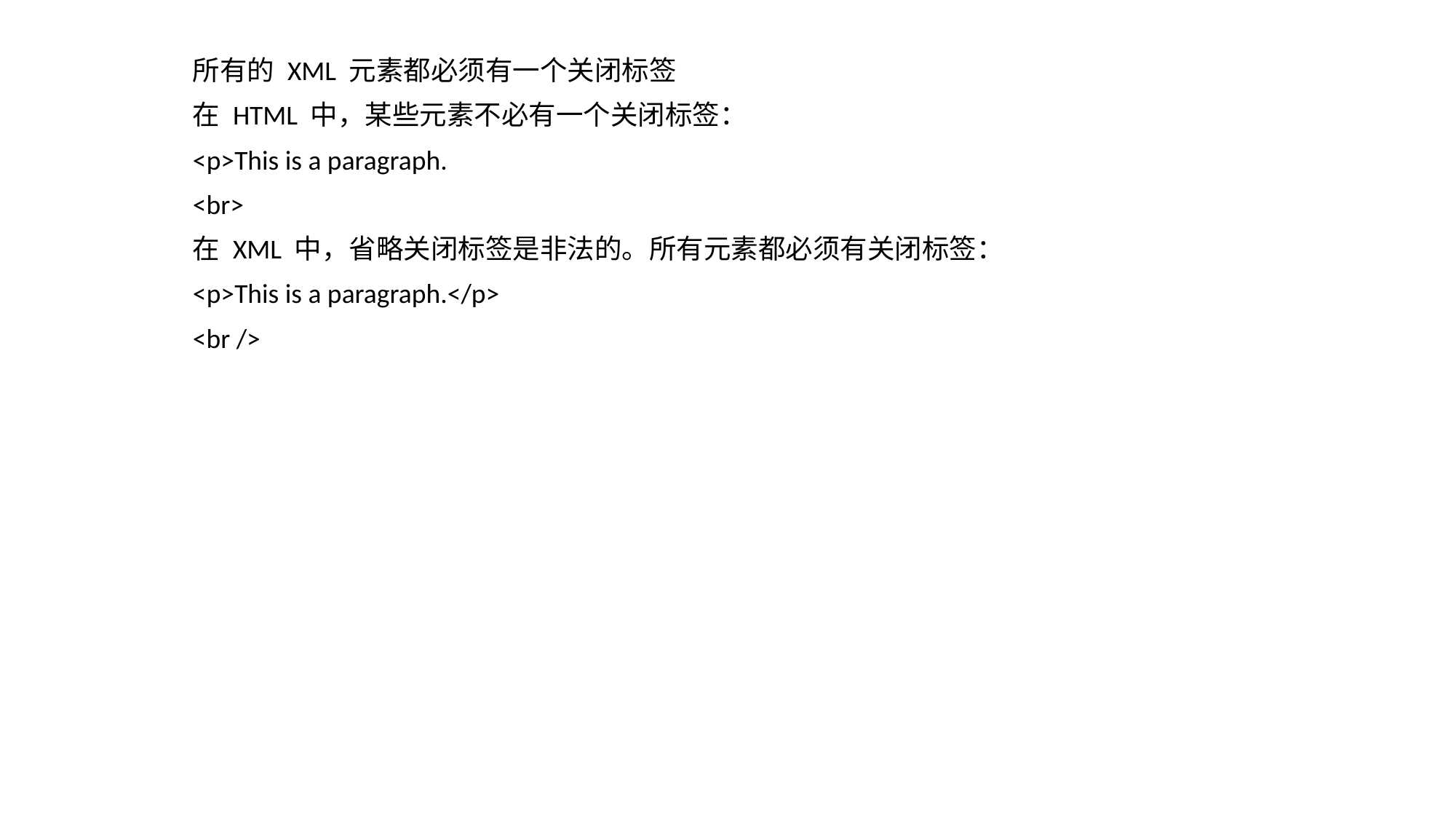

所有的 XML 元素都必须有一个关闭标签
在 HTML 中，某些元素不必有一个关闭标签：
<p>This is a paragraph.
<br>
在 XML 中，省略关闭标签是非法的。所有元素都必须有关闭标签：
<p>This is a paragraph.</p>
<br />